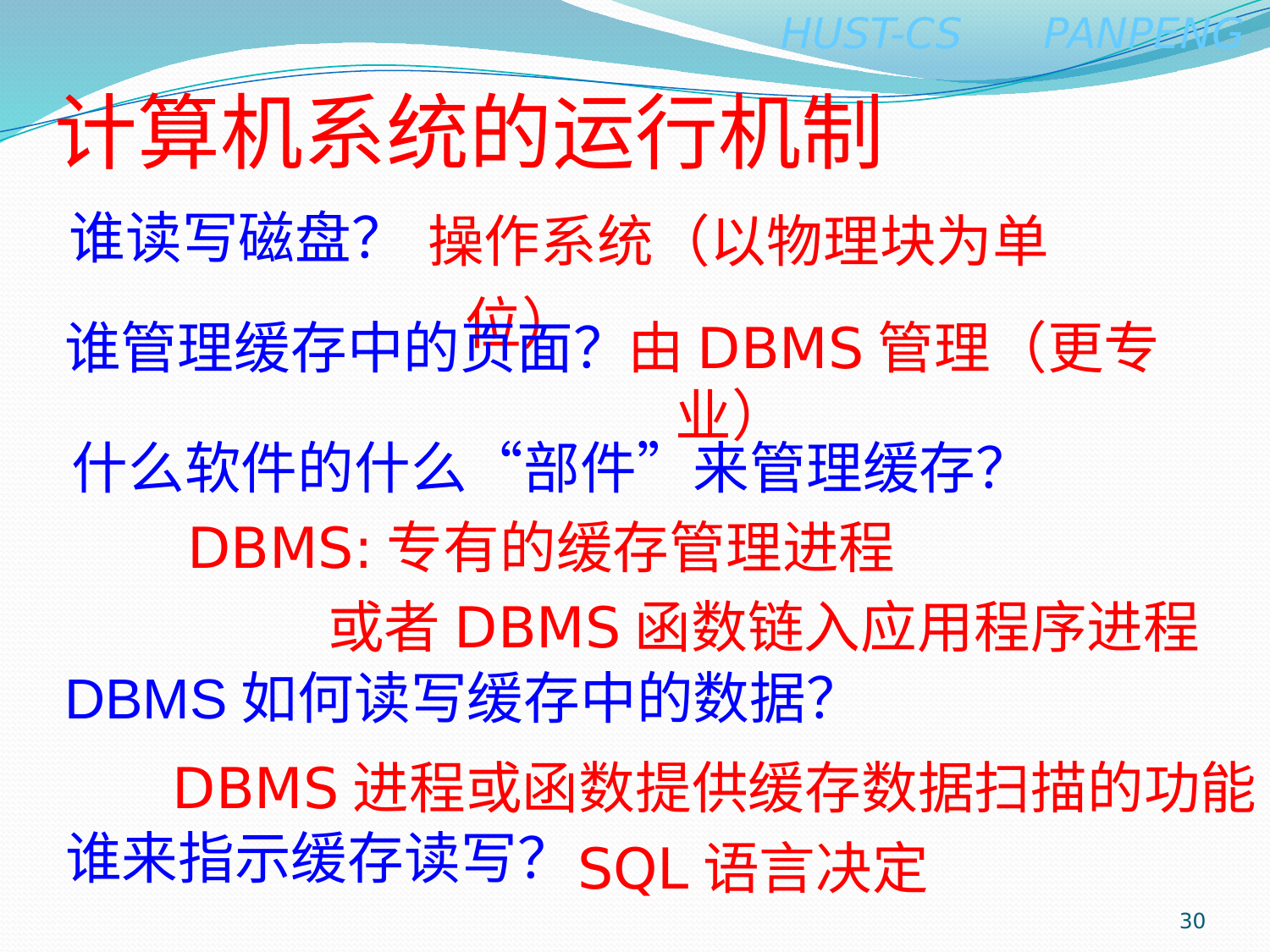

# 计算机系统的运行机制
操作系统（以物理块为单位）
谁读写磁盘？
谁管理缓存中的页面？
由DBMS管理（更专业）
什么软件的什么“部件”来管理缓存？
DBMS:专有的缓存管理进程
          或者DBMS函数链入应用程序进程
DBMS如何读写缓存中的数据？
DBMS进程或函数提供缓存数据扫描的功能
谁来指示缓存读写？
SQL语言决定
30